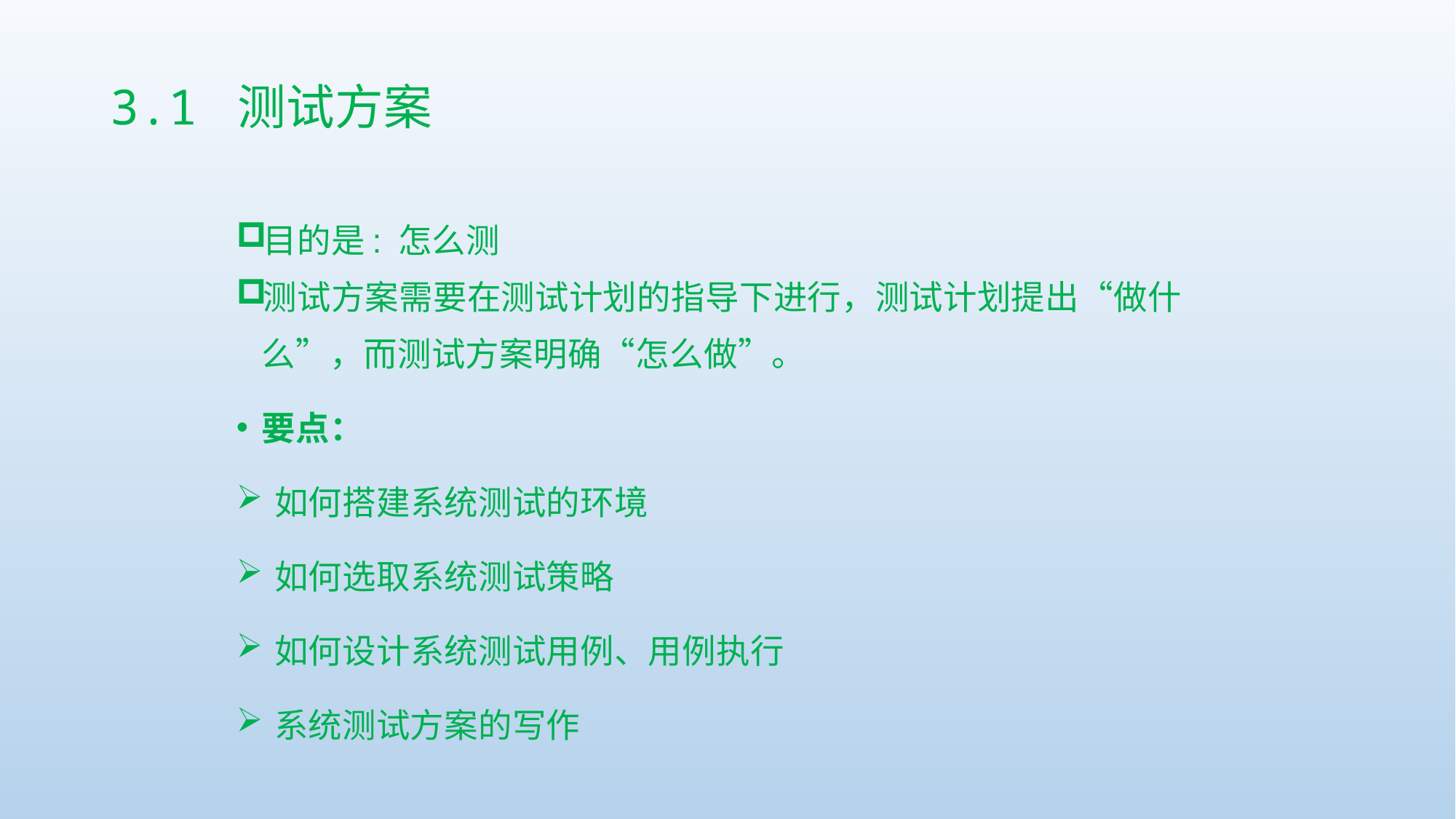

# 3.1 测试方案
目的是: 怎么测
测试方案需要在测试计划的指导下进行，测试计划提出“做什么”，而测试方案明确“怎么做”。
要点：
如何搭建系统测试的环境
如何选取系统测试策略
如何设计系统测试用例、用例执行
系统测试方案的写作